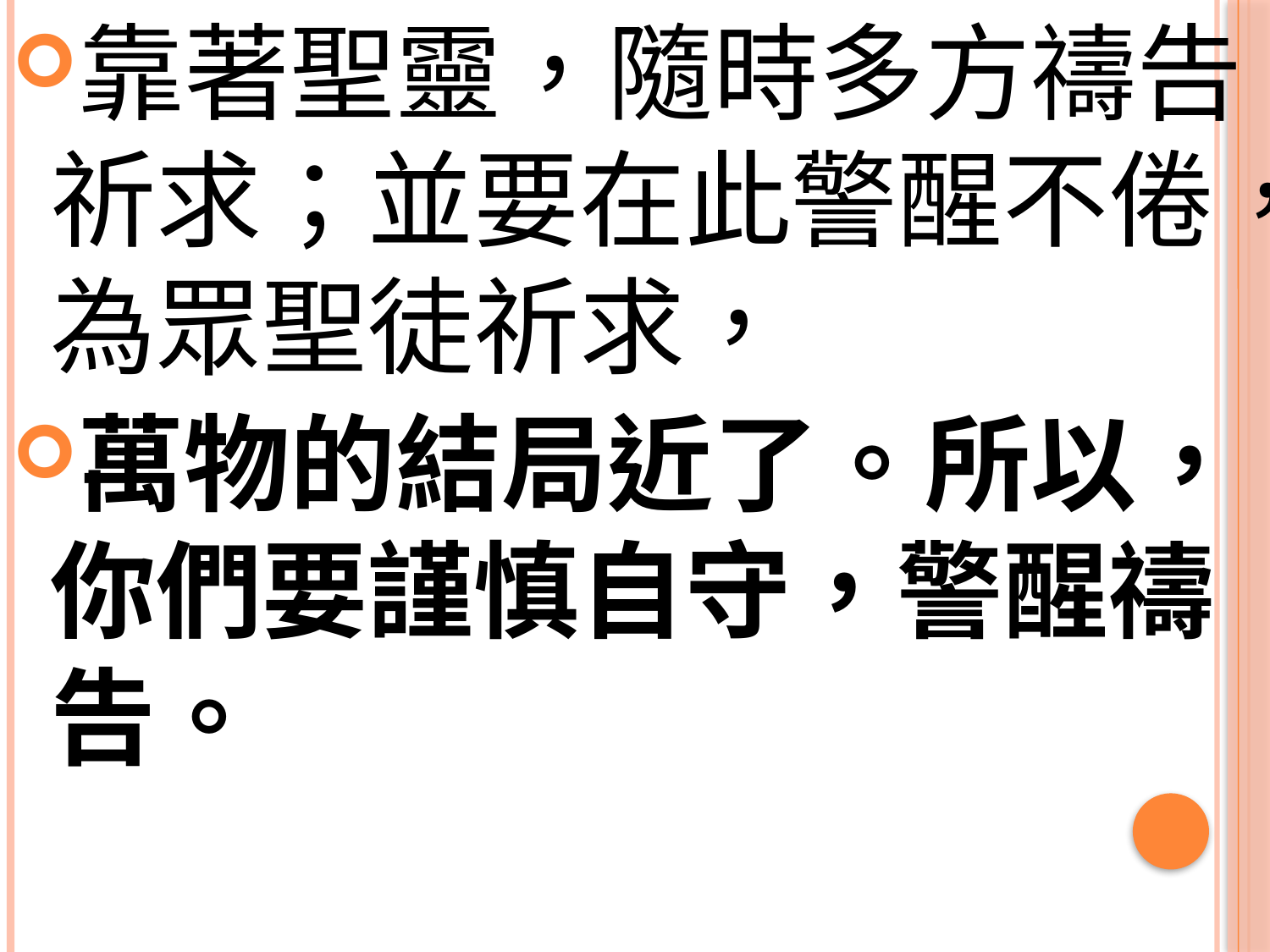

靠著聖靈，隨時多方禱告祈求；並要在此警醒不倦，為眾聖徒祈求，
萬物的結局近了。所以，你們要謹慎自守，警醒禱告。